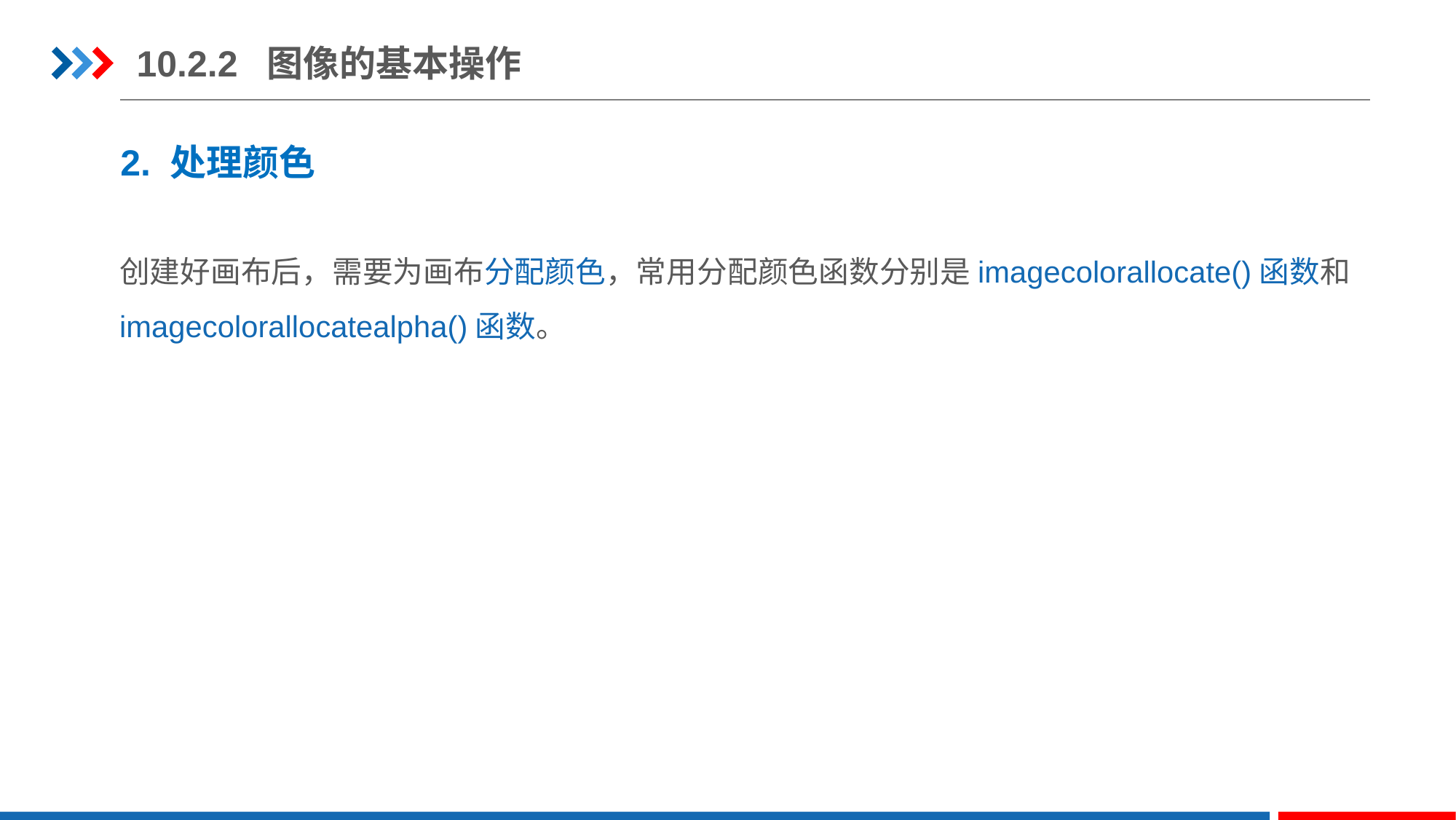

10.2.2  图像的基本操作
2. 处理颜色
创建好画布后，需要为画布分配颜色，常用分配颜色函数分别是imagecolorallocate()函数和imagecolorallocatealpha()函数。